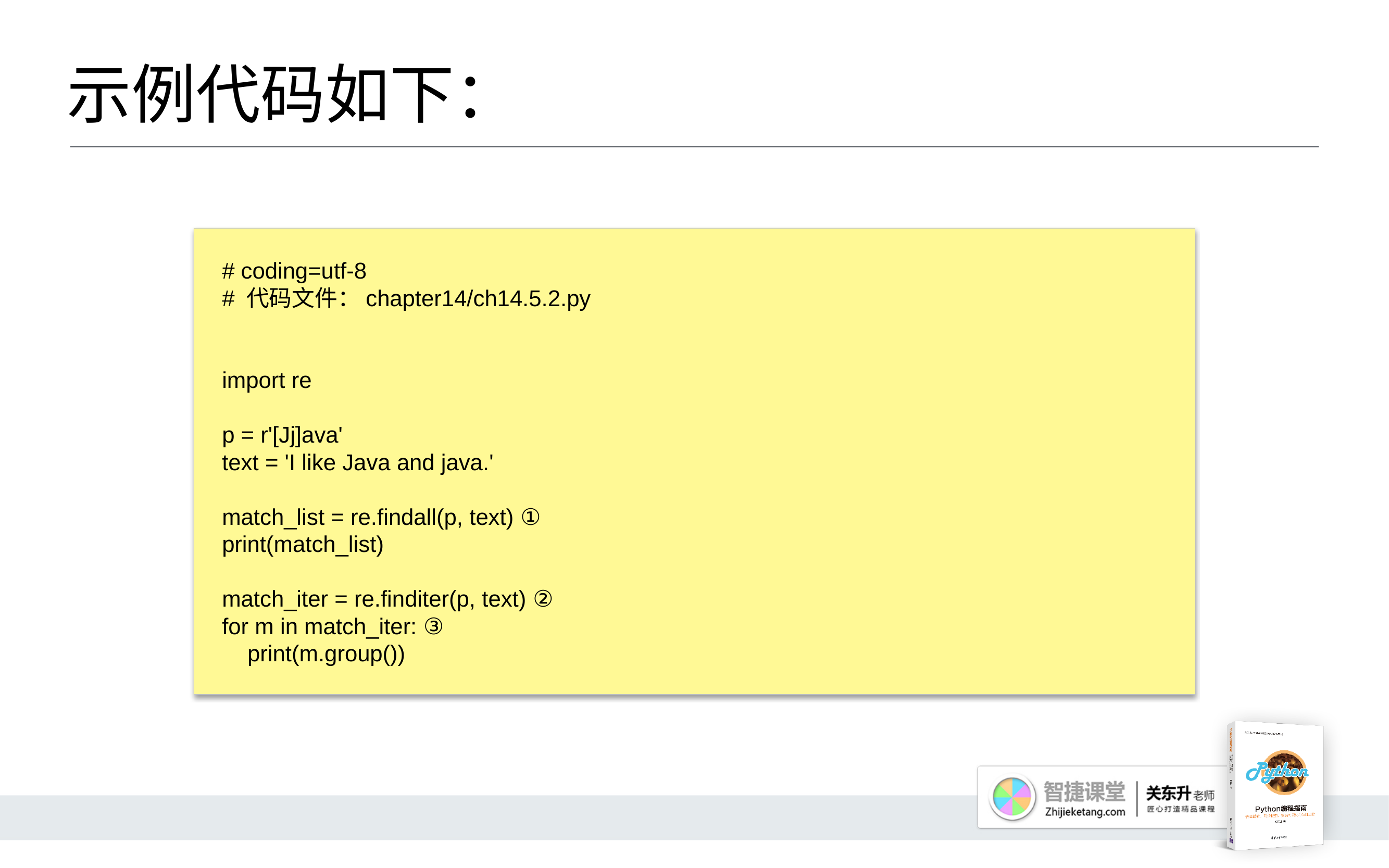

# 示例代码如下：
# coding=utf-8
# 代码文件：chapter14/ch14.5.2.py

import re

p = r'[Jj]ava'
text = 'I like Java and java.'

match_list = re.findall(p, text) ①
print(match_list)

match_iter = re.finditer(p, text) ②
for m in match_iter: ③
    print(m.group())